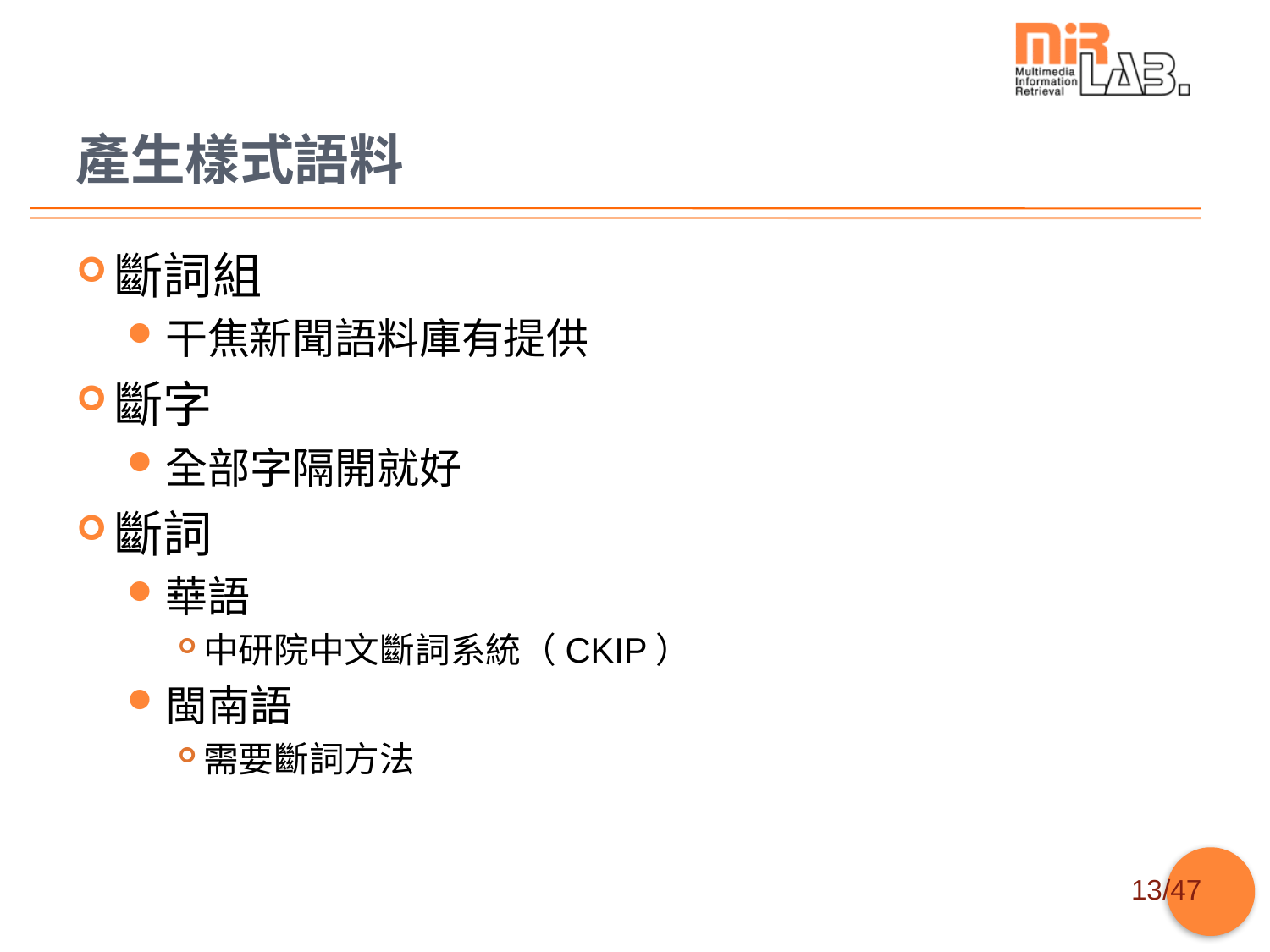

# 產生樣式語料
斷詞組
干焦新聞語料庫有提供
斷字
全部字隔開就好
斷詞
華語
中研院中文斷詞系統（CKIP）
閩南語
需要斷詞方法